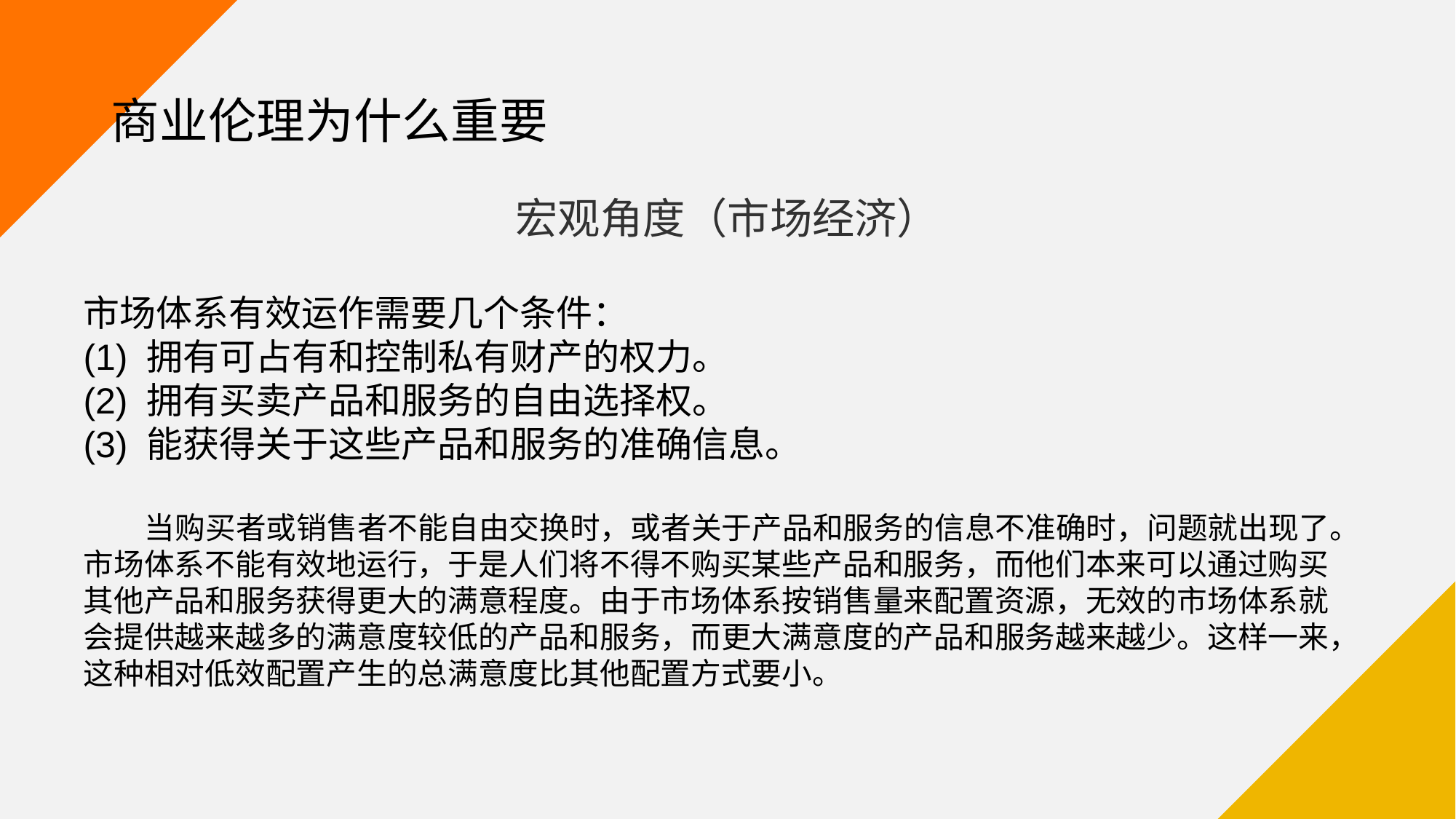

# 商业伦理为什么重要
宏观角度（市场经济）
市场体系有效运作需要几个条件：
(1) 拥有可占有和控制私有财产的权力。
(2) 拥有买卖产品和服务的自由选择权。
(3) 能获得关于这些产品和服务的准确信息。

        当购买者或销售者不能自由交换时，或者关于产品和服务的信息不准确时，问题就出现了。市场体系不能有效地运行，于是人们将不得不购买某些产品和服务，而他们本来可以通过购买其他产品和服务获得更大的满意程度。由于市场体系按销售量来配置资源，无效的市场体系就会提供越来越多的满意度较低的产品和服务，而更大满意度的产品和服务越来越少。这样一来，这种相对低效配置产生的总满意度比其他配置方式要小。